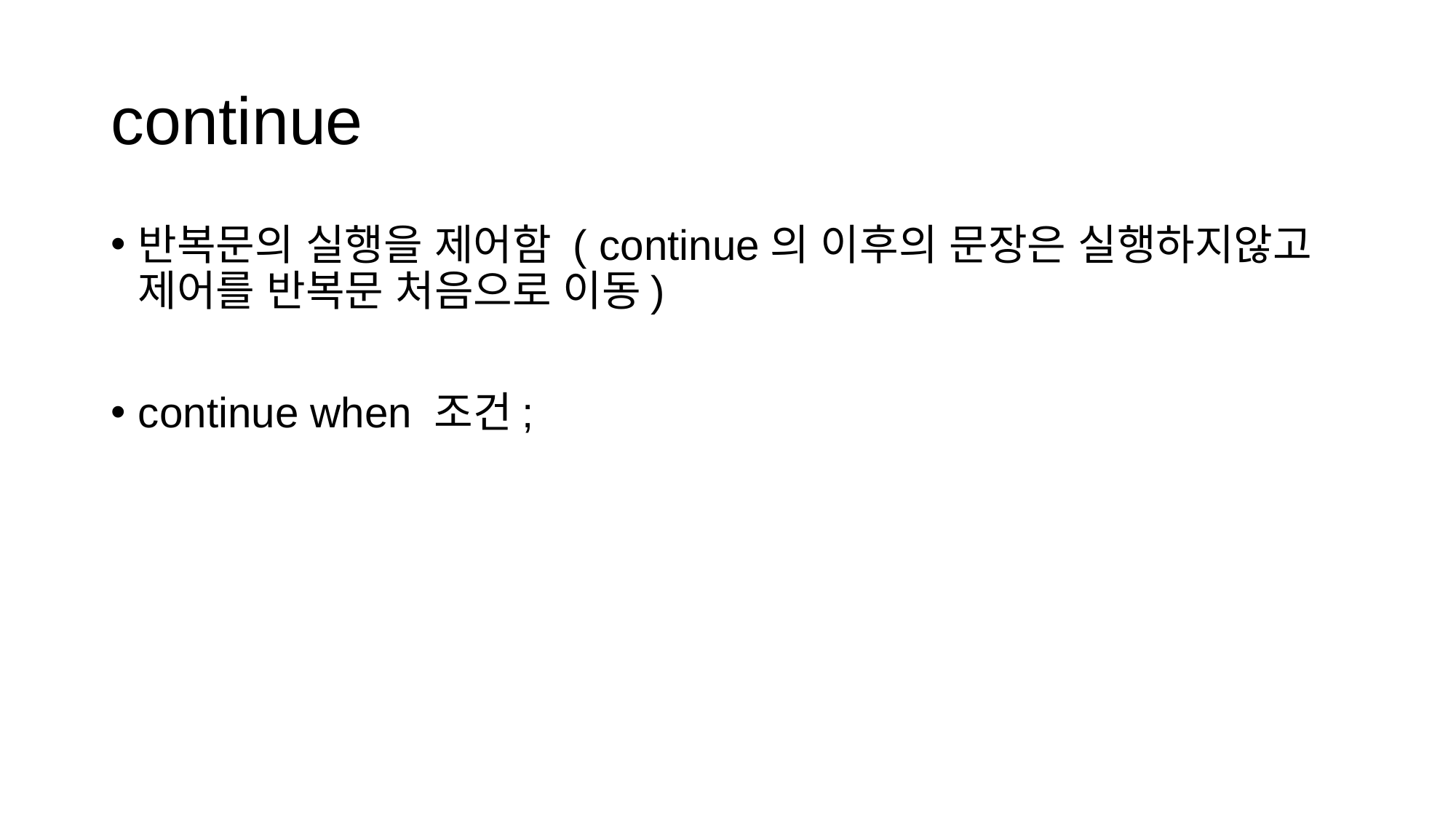

# continue
반복문의 실행을 제어함 ( continue의 이후의 문장은 실행하지않고 제어를 반복문 처음으로 이동)

continue when 조건;